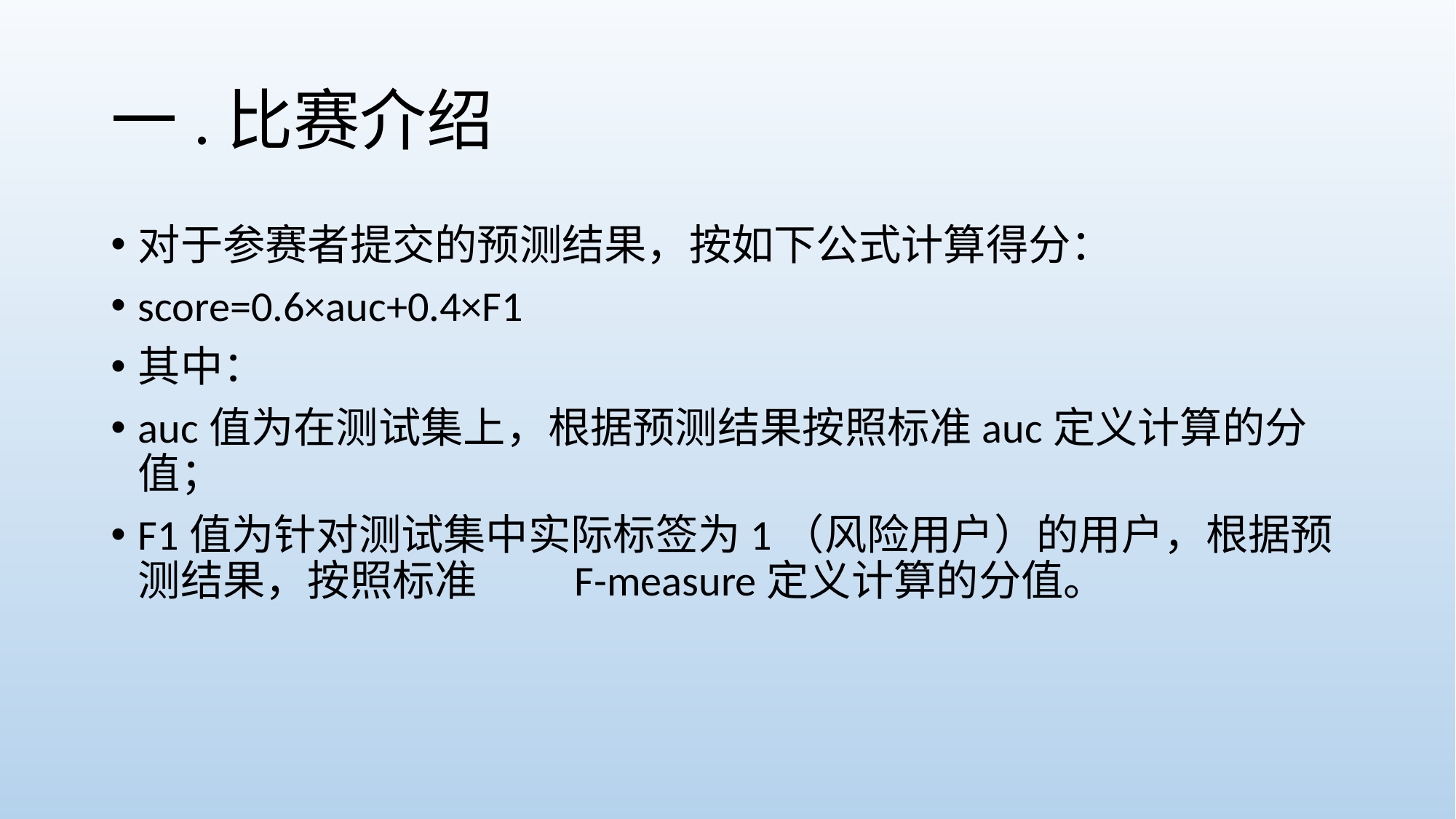

# 一.比赛介绍
对于参赛者提交的预测结果，按如下公式计算得分：
score=0.6×auc+0.4×F1
其中：
auc值为在测试集上，根据预测结果按照标准auc定义计算的分值；
F1值为针对测试集中实际标签为1（风险用户）的用户，根据预测结果，按照标准	F-measure定义计算的分值。